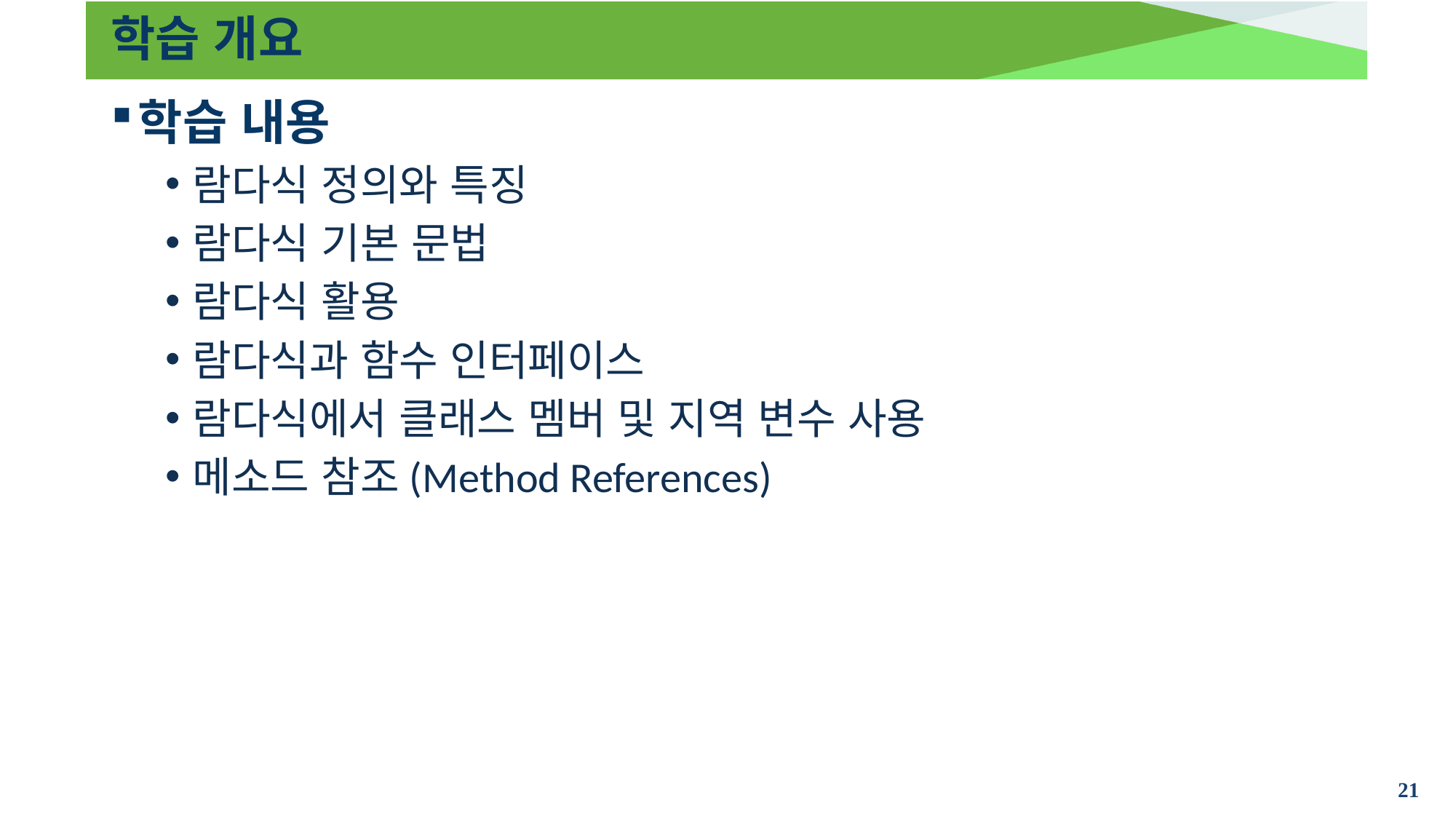

# 학습 개요
학습 내용
람다식 정의와 특징
람다식 기본 문법
람다식 활용
람다식과 함수 인터페이스
람다식에서 클래스 멤버 및 지역 변수 사용
메소드 참조(Method References)

21